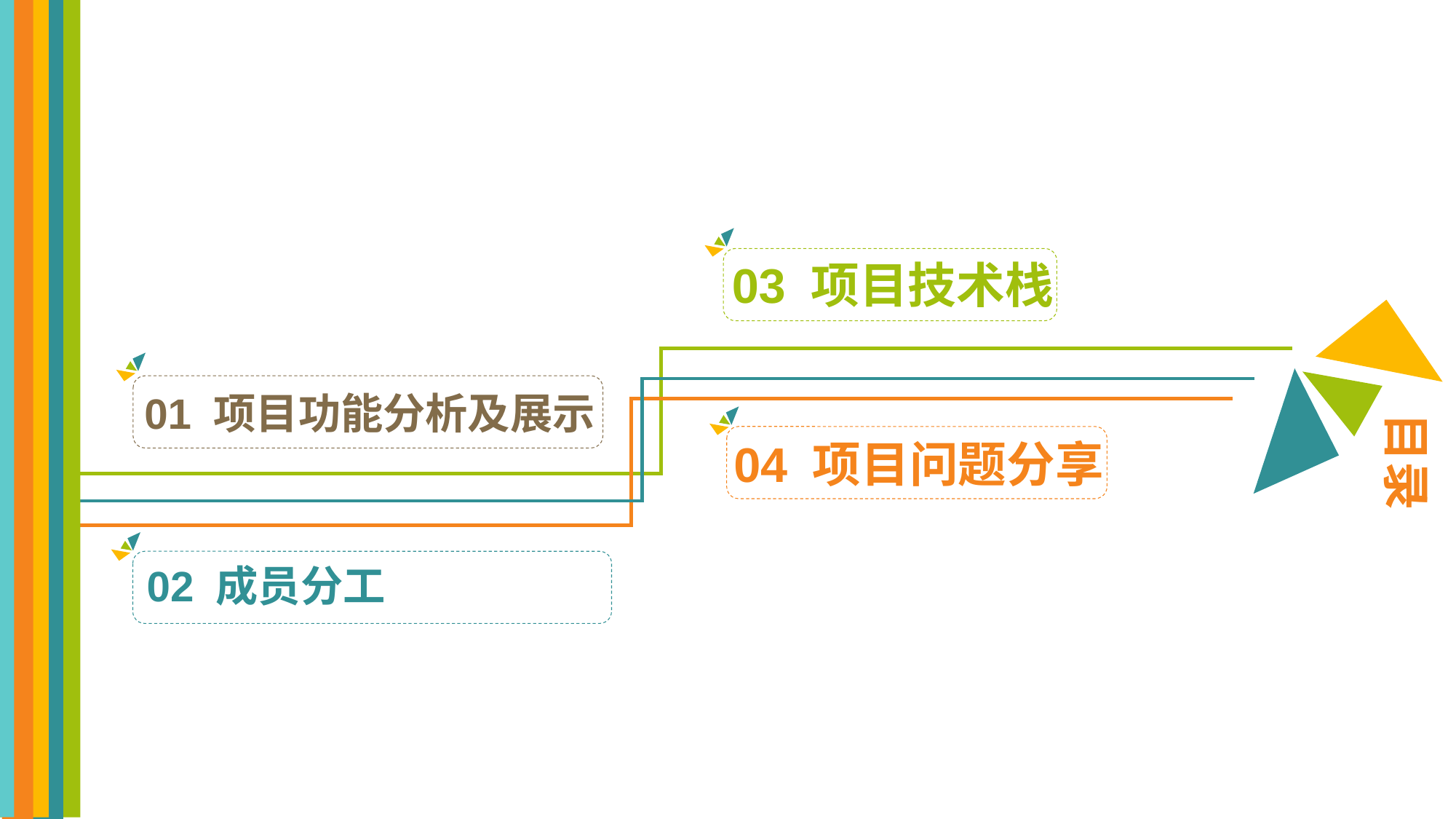

03 项目技术栈

01 项目功能分析及展示

目录

04 项目问题分享

02 成员分工